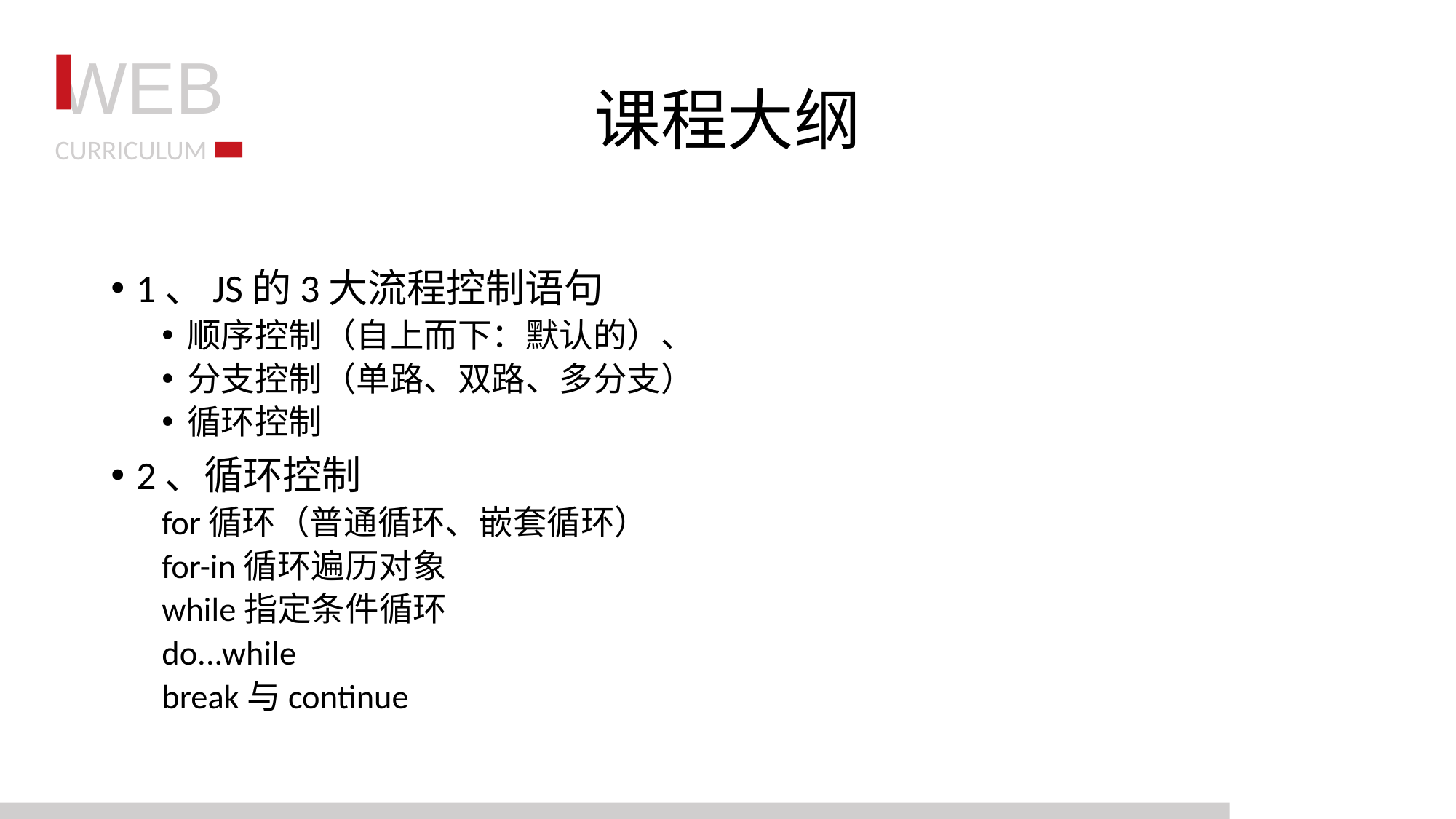

# 课程大纲

1、JS的3大流程控制语句
顺序控制（自上而下：默认的）、
分支控制（单路、双路、多分支）
循环控制
2、循环控制
for循环（普通循环、嵌套循环）
for-in循环遍历对象
while指定条件循环
do...while
break与continue